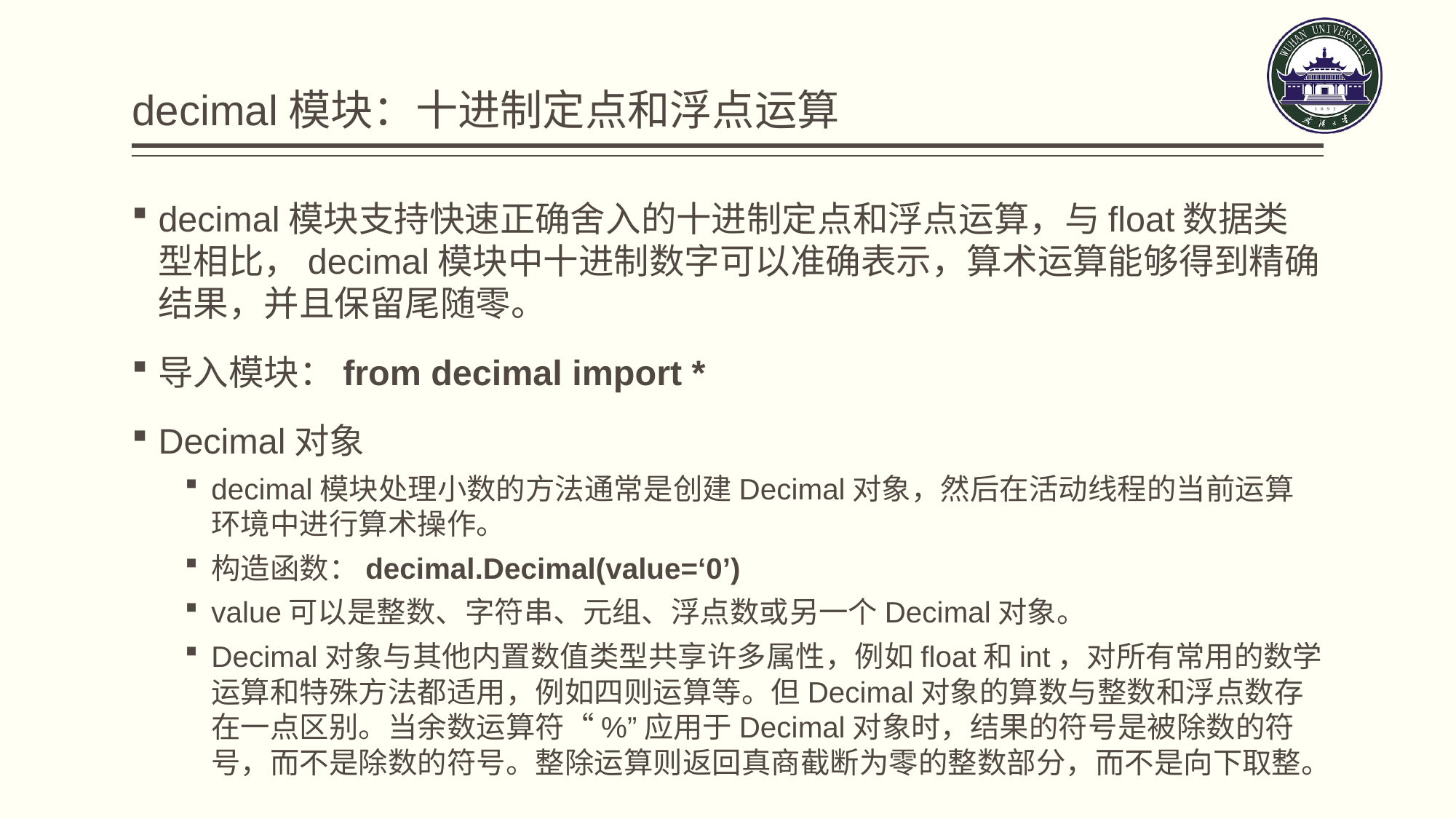

# decimal模块：十进制定点和浮点运算
decimal模块支持快速正确舍入的十进制定点和浮点运算，与float数据类型相比，decimal模块中十进制数字可以准确表示，算术运算能够得到精确结果，并且保留尾随零。
导入模块：from decimal import *
Decimal对象
decimal模块处理小数的方法通常是创建Decimal对象，然后在活动线程的当前运算环境中进行算术操作。
构造函数：decimal.Decimal(value=‘0’)
value可以是整数、字符串、元组、浮点数或另一个Decimal对象。
Decimal对象与其他内置数值类型共享许多属性，例如float和int，对所有常用的数学运算和特殊方法都适用，例如四则运算等。但Decimal对象的算数与整数和浮点数存在一点区别。当余数运算符“%”应用于Decimal对象时，结果的符号是被除数的符号，而不是除数的符号。整除运算则返回真商截断为零的整数部分，而不是向下取整。